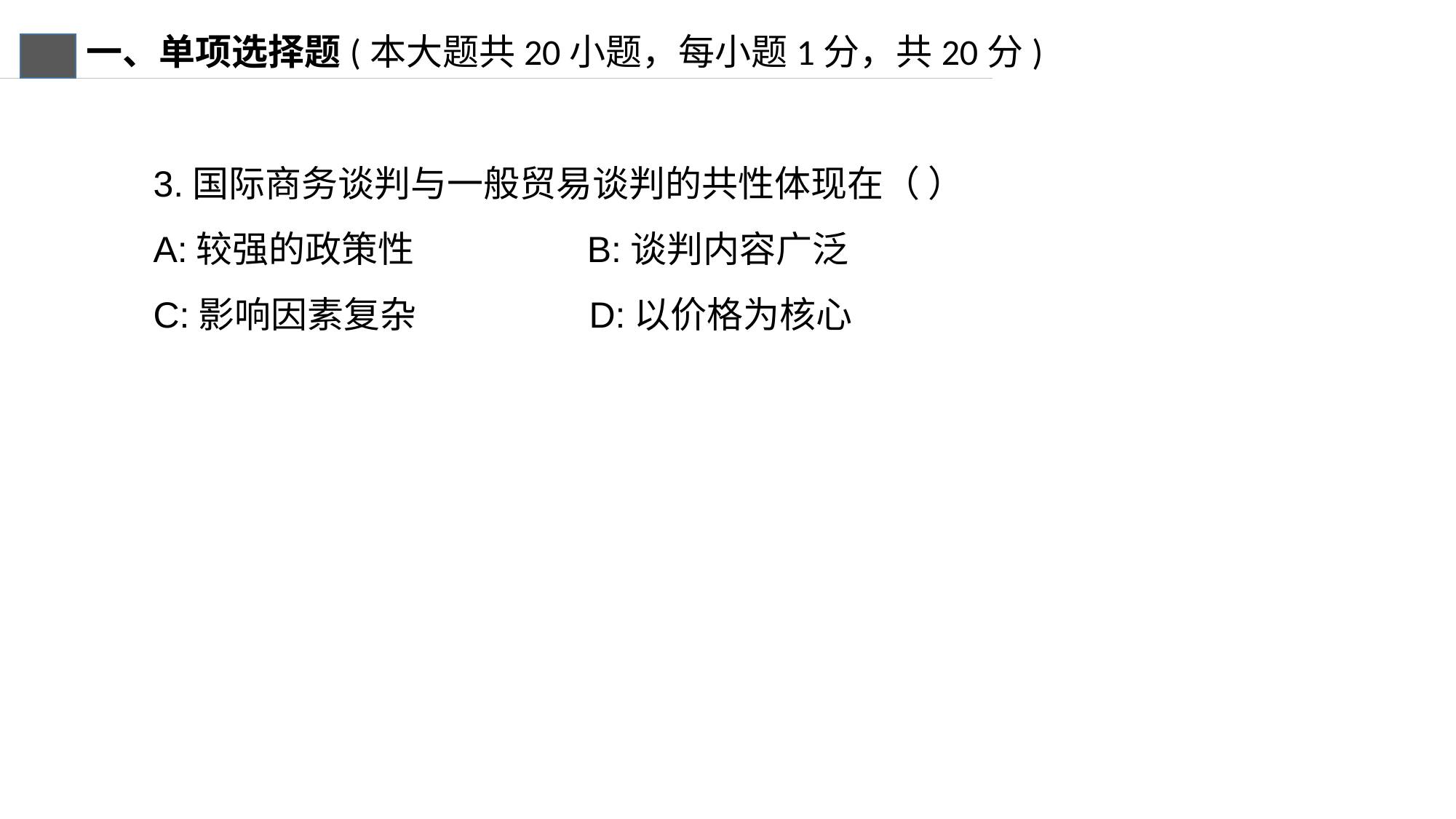

一、单项选择题(本大题共20小题，每小题1分，共20分)

3.国际商务谈判与一般贸易谈判的共性体现在（ ）
A:较强的政策性                    B:谈判内容广泛
C:影响因素复杂                    D:以价格为核心